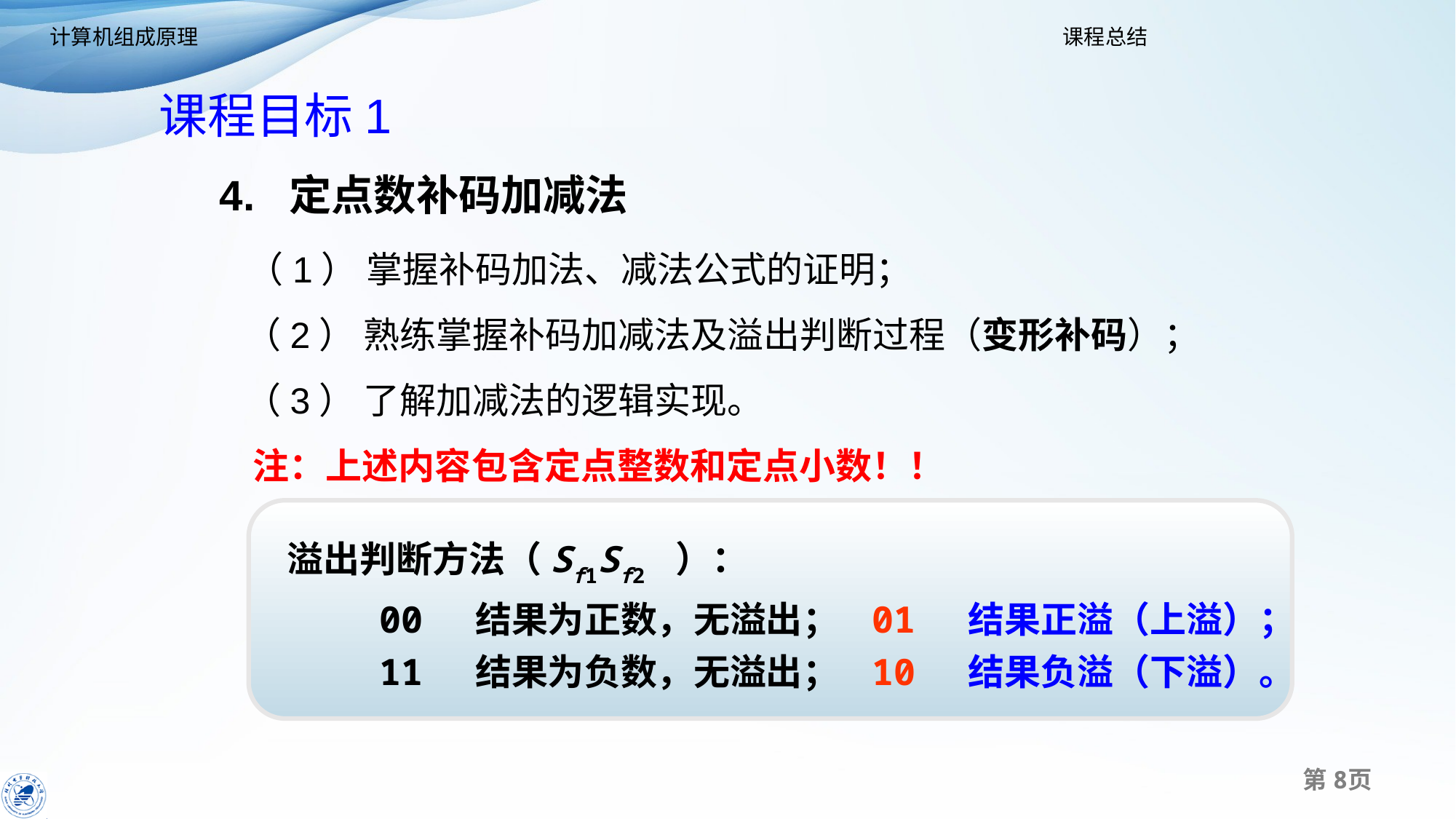

课程目标1
4.  定点数补码加减法
   （1） 掌握补码加法、减法公式的证明；
  （2） 熟练掌握补码加减法及溢出判断过程（变形补码）；
  （3） 了解加减法的逻辑实现。
   注：上述内容包含定点整数和定点小数！！
 溢出判断方法（Sf1Sf2 ）：
     00  结果为正数，无溢出；   01  结果正溢（上溢）；
     11  结果为负数，无溢出；   10  结果负溢（下溢）。